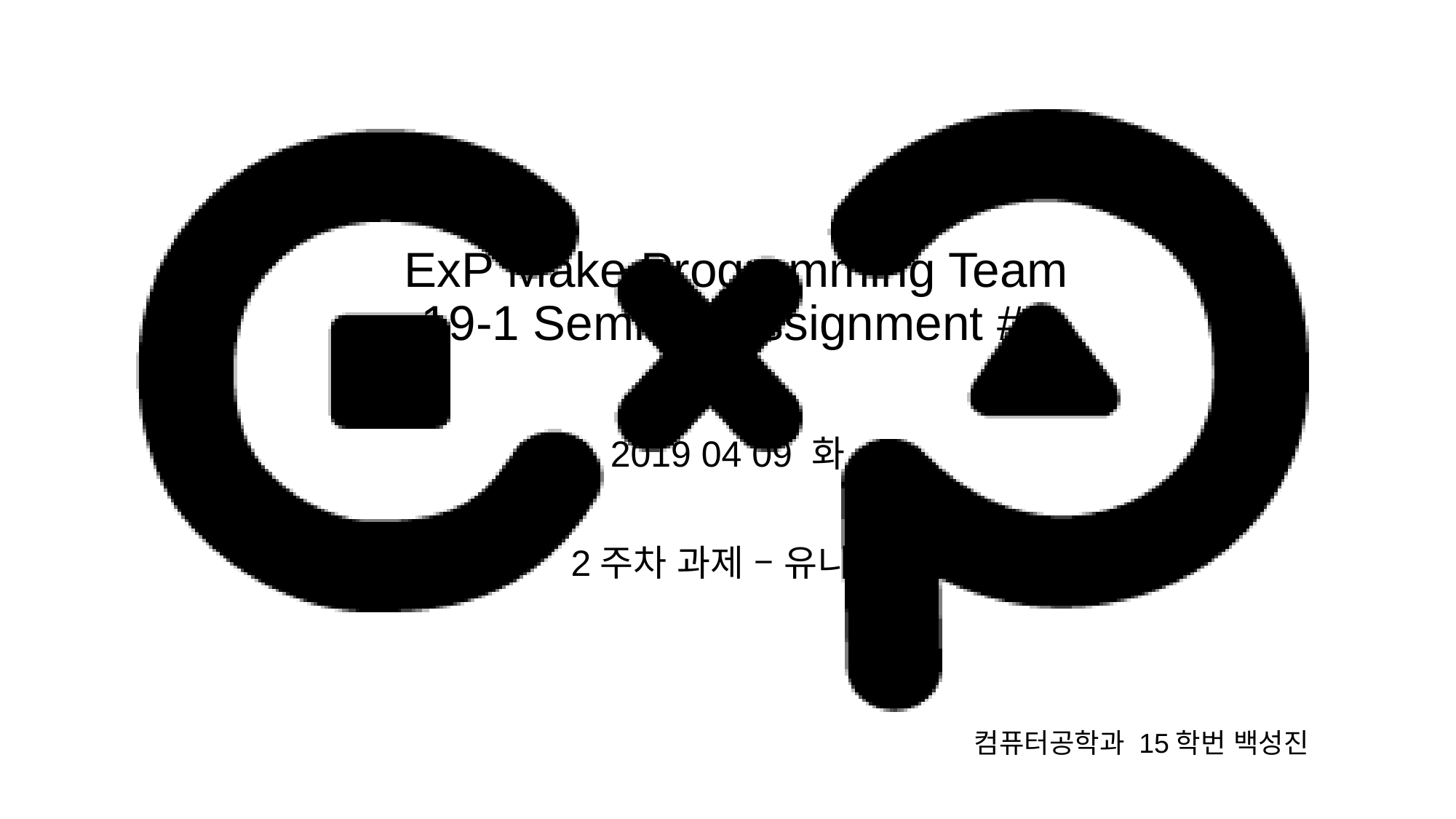

# ExP Make Programming Team 19-1 Seminar Assignment #3
2019 04 09 화

2주차 과제 – 유니티
컴퓨터공학과 15학번 백성진